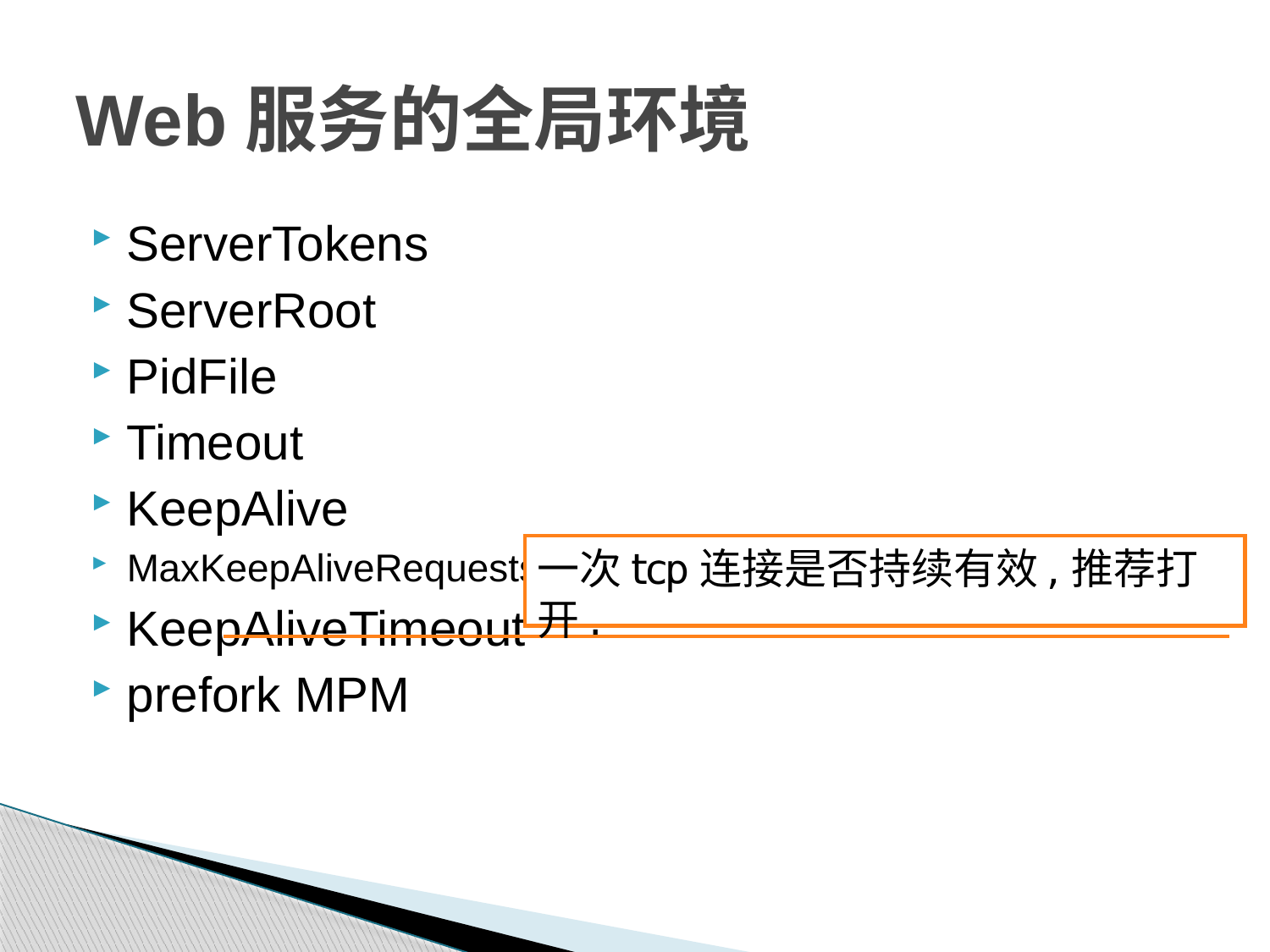

# Web服务的全局环境
ServerTokens
ServerRoot
PidFile
Timeout
KeepAlive
MaxKeepAliveRequests
KeepAliveTimeout
prefork MPM
一次tcp连接是否持续有效,推荐打开.